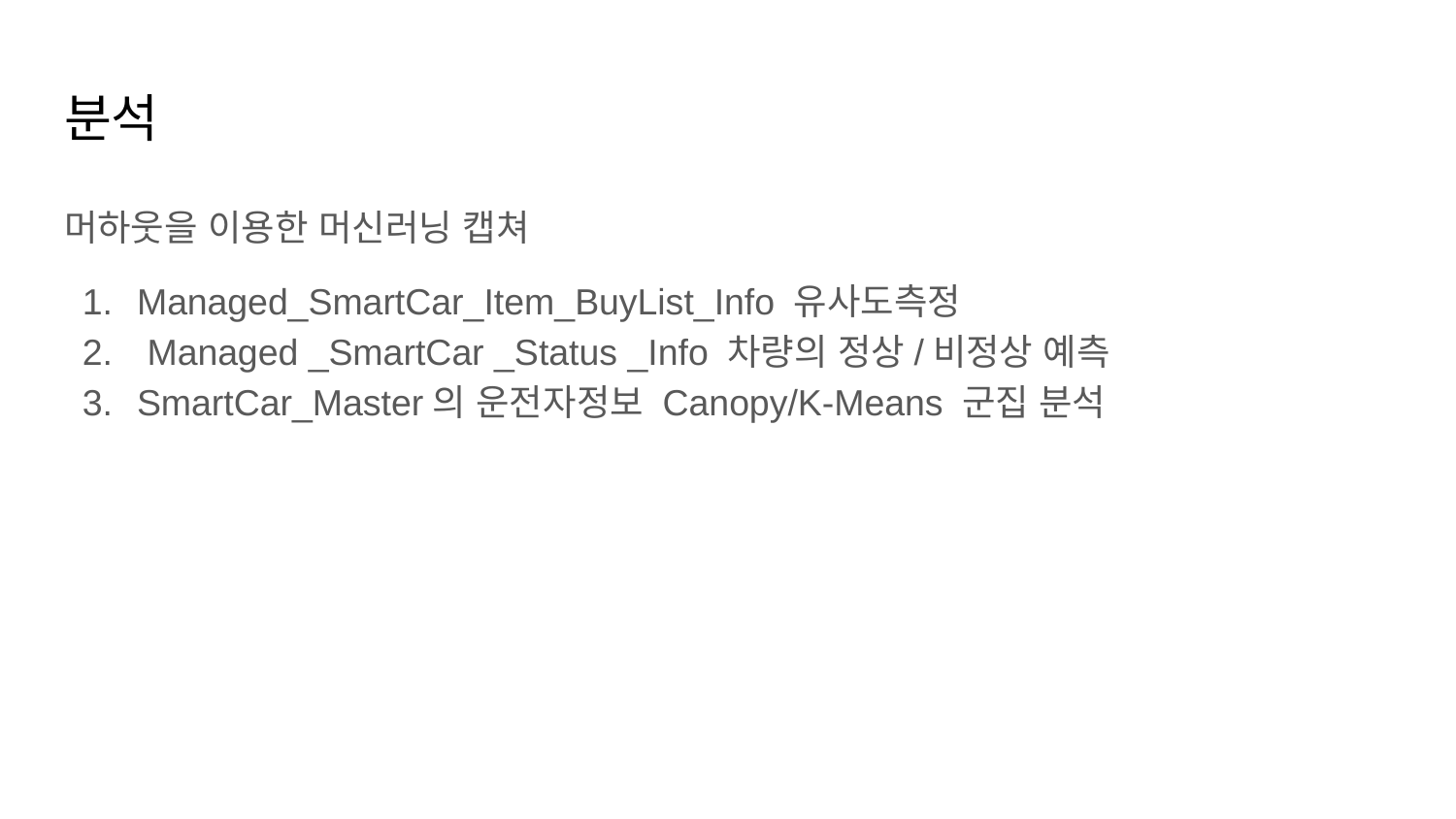

# 분석
머하웃을 이용한 머신러닝 캡쳐
Managed_SmartCar_Item_BuyList_Info 유사도측정
 Managed _SmartCar _Status _Info 차량의 정상/비정상 예측
SmartCar_Master의 운전자정보 Canopy/K-Means 군집 분석